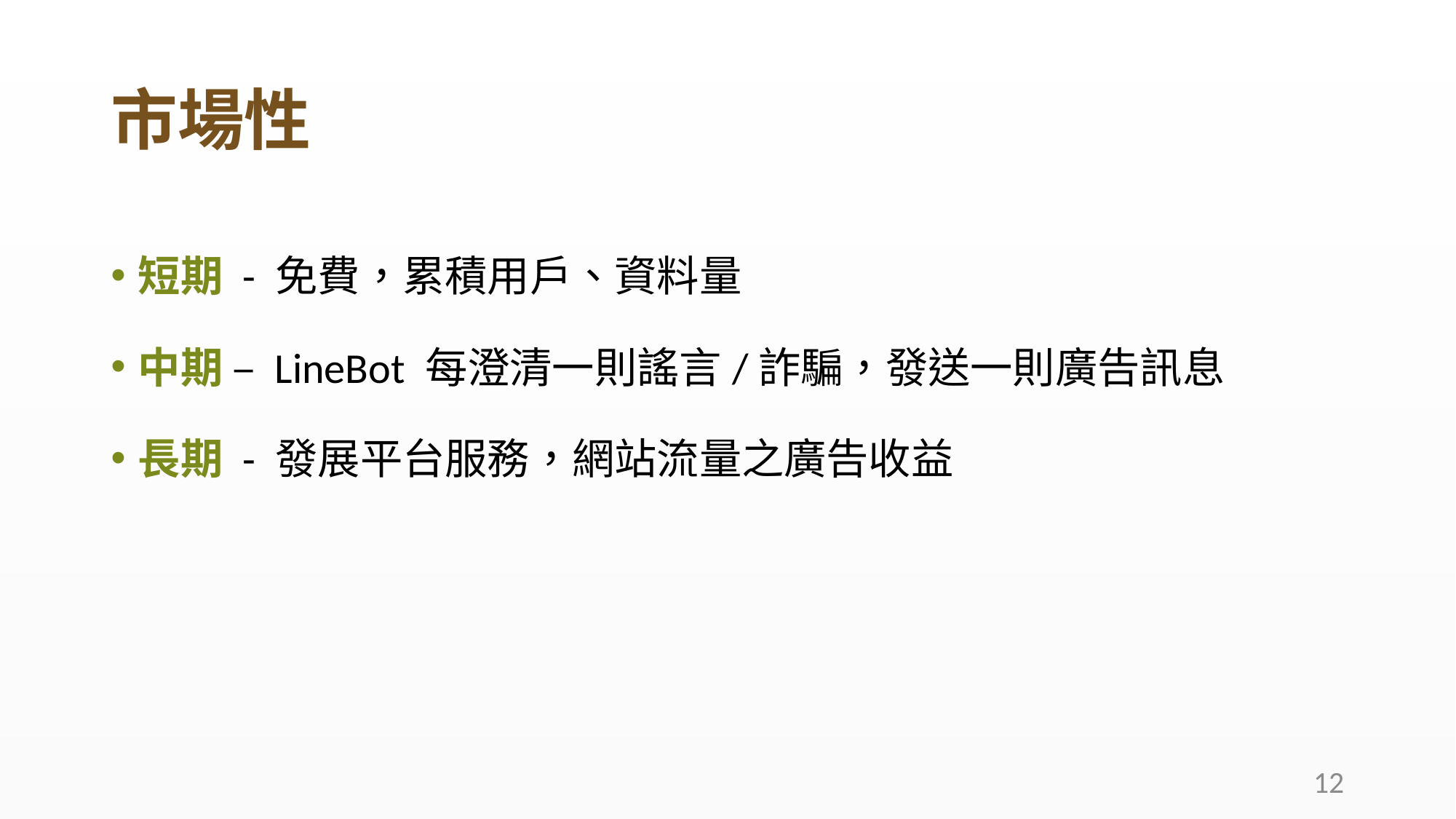

# 市場性
短期 - 免費，累積用戶、資料量
中期 – LineBot 每澄清一則謠言/詐騙，發送一則廣告訊息
長期 - 發展平台服務，網站流量之廣告收益
12